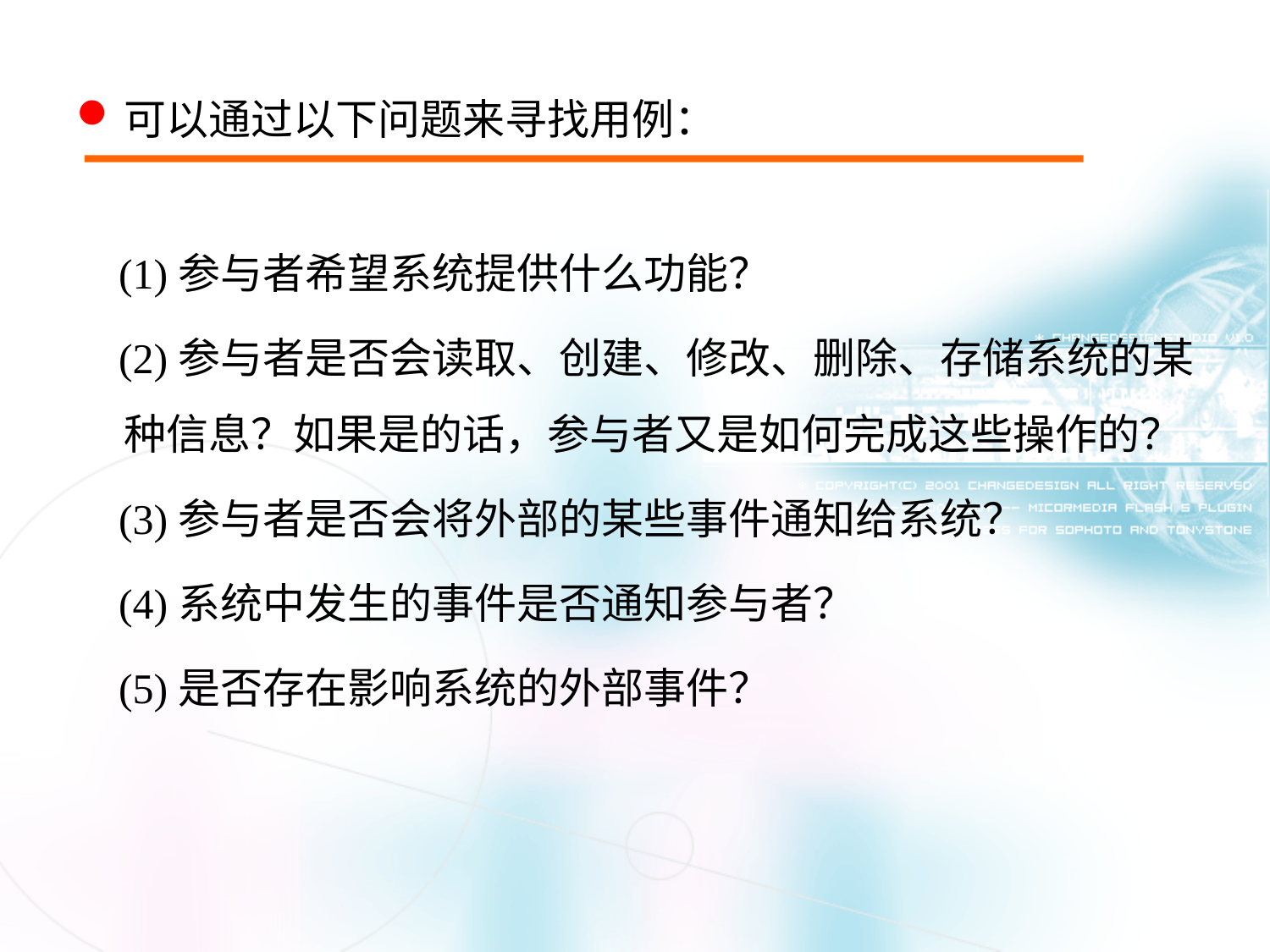

可以通过以下问题来寻找用例：

    (1)参与者希望系统提供什么功能？
    (2)参与者是否会读取、创建、修改、删除、存储系统的某种信息？如果是的话，参与者又是如何完成这些操作的？
    (3)参与者是否会将外部的某些事件通知给系统？
    (4)系统中发生的事件是否通知参与者？
    (5)是否存在影响系统的外部事件？